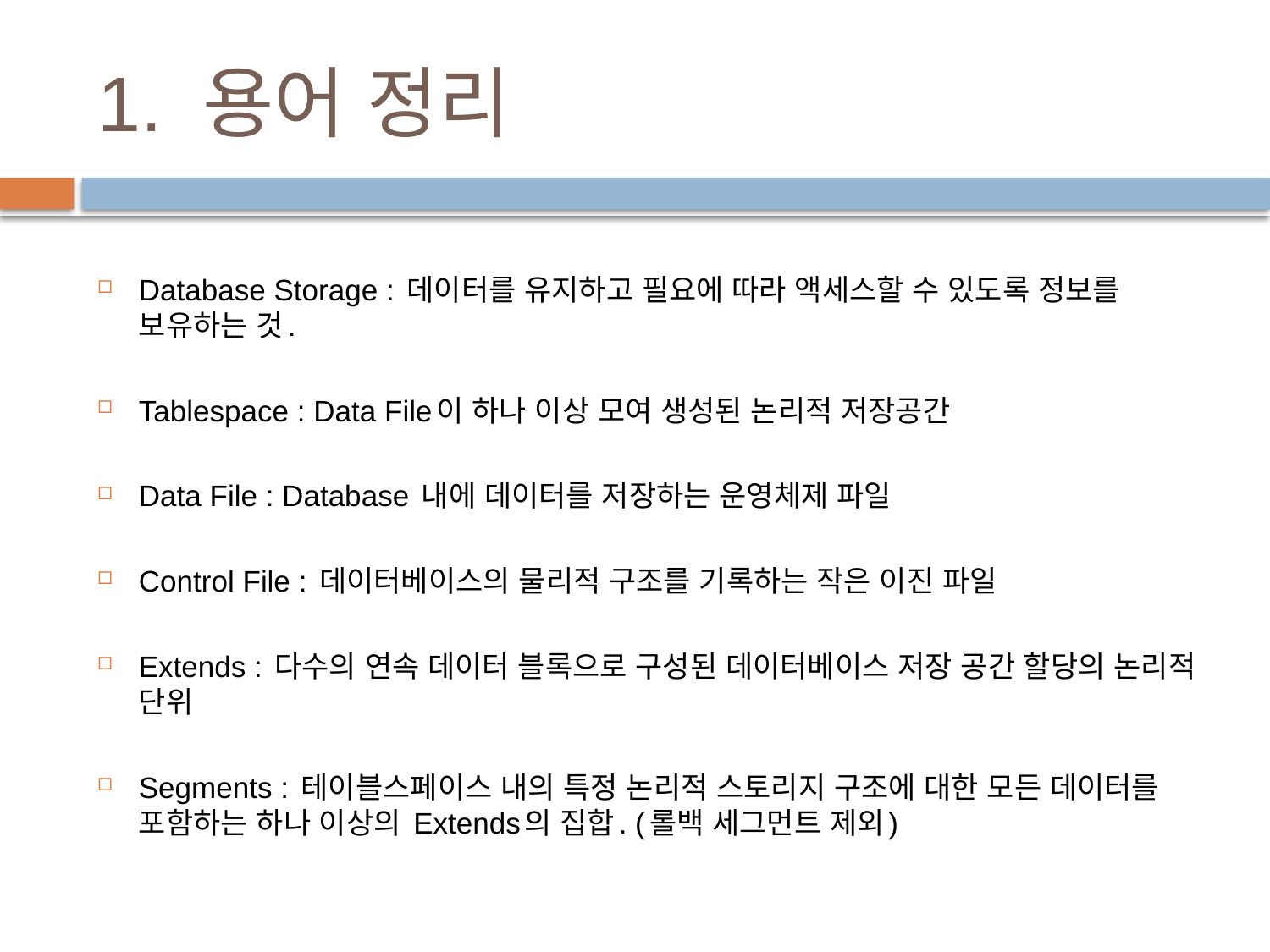

# 1. 용어 정리

Database Storage : 데이터를 유지하고 필요에 따라 액세스할 수 있도록 정보를 보유하는 것.

Tablespace : Data File이 하나 이상 모여 생성된 논리적 저장공간

Data File : Database 내에 데이터를 저장하는 운영체제 파일

Control File : 데이터베이스의 물리적 구조를 기록하는 작은 이진 파일

Extends : 다수의 연속 데이터 블록으로 구성된 데이터베이스 저장 공간 할당의 논리적 단위

Segments : 테이블스페이스 내의 특정 논리적 스토리지 구조에 대한 모든 데이터를 포함하는 하나 이상의 Extends의 집합. (롤백 세그먼트 제외)